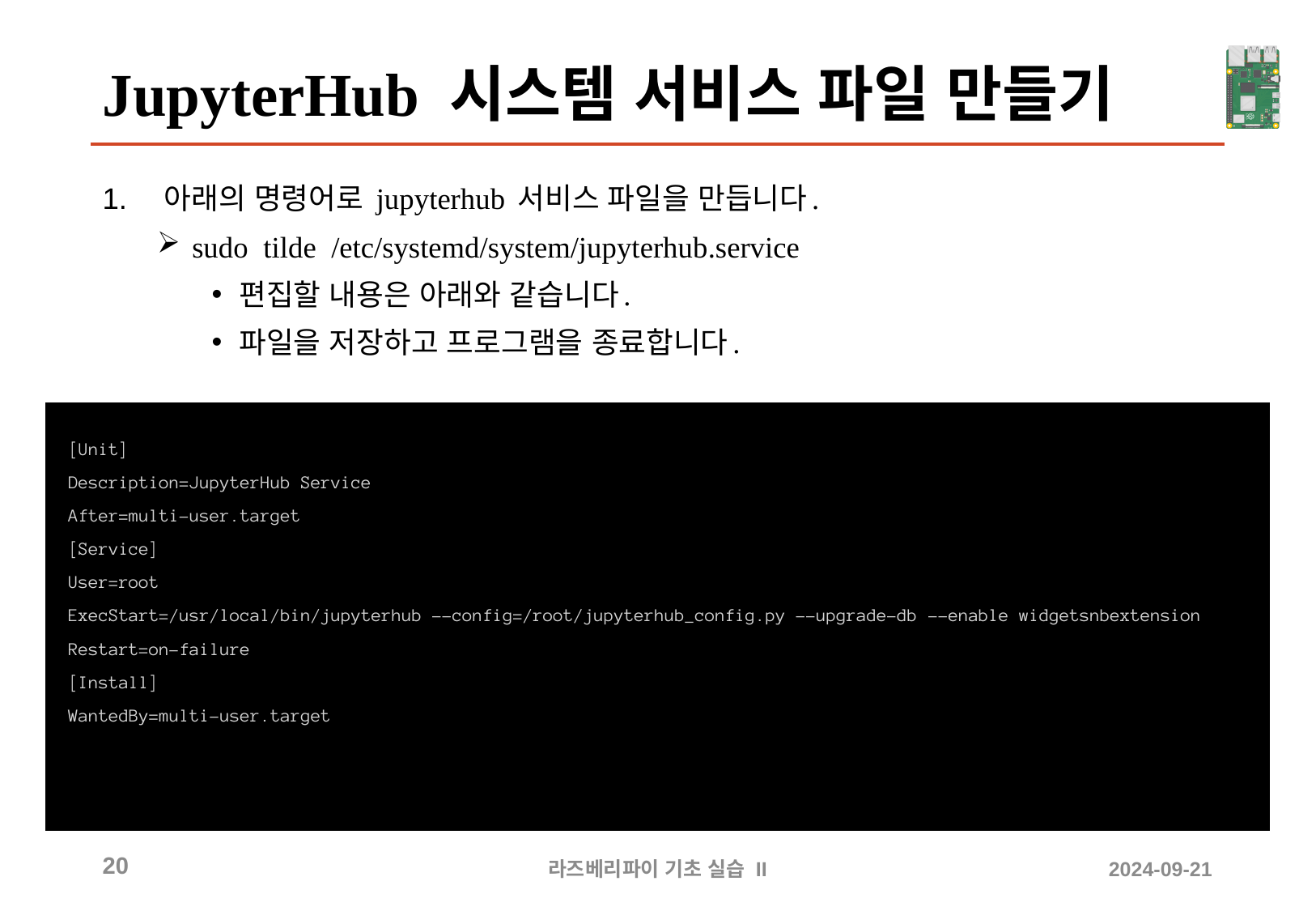

# JupyterHub 시스템 서비스 파일 만들기
아래의 명령어로 jupyterhub 서비스 파일을 만듭니다.
 sudo  tilde  /etc/systemd/system/jupyterhub.service
편집할 내용은 아래와 같습니다.
파일을 저장하고 프로그램을 종료합니다.

[Unit]
Description=JupyterHub Service
After=multi-user.target
[Service]
User=root
ExecStart=/usr/local/bin/jupyterhub --config=/root/jupyterhub_config.py --upgrade-db --enable widgetsnbextension
Restart=on-failure
[Install]
WantedBy=multi-user.target
20
라즈베리파이 기초 실습 II
2024-09-21